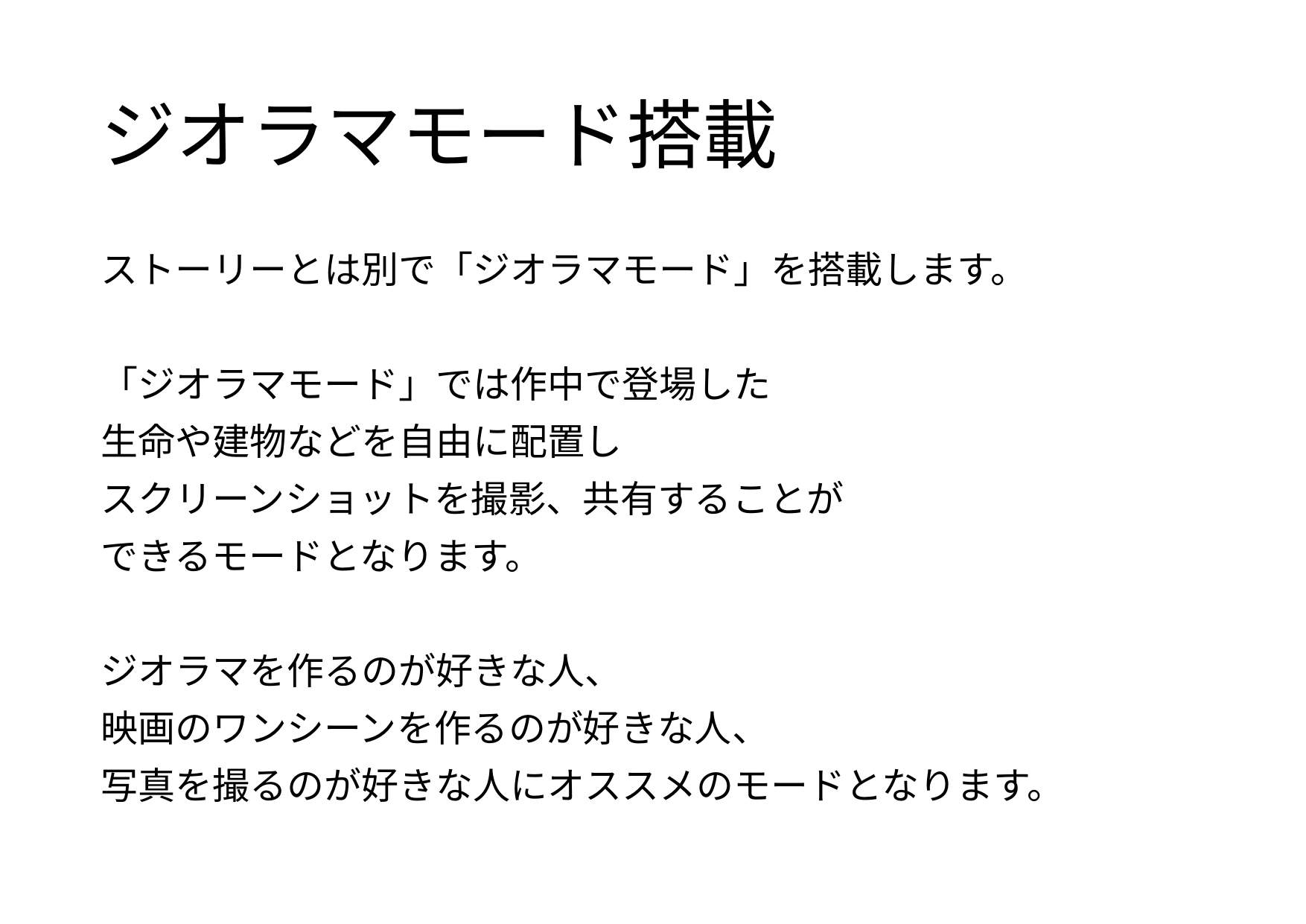

# ジオラマモード搭載
ストーリーとは別で「ジオラマモード」を搭載します。

「ジオラマモード」では作中で登場した
生命や建物などを自由に配置し
スクリーンショットを撮影、共有することが
できるモードとなります。

ジオラマを作るのが好きな人、
映画のワンシーンを作るのが好きな人、
写真を撮るのが好きな人にオススメのモードとなります。